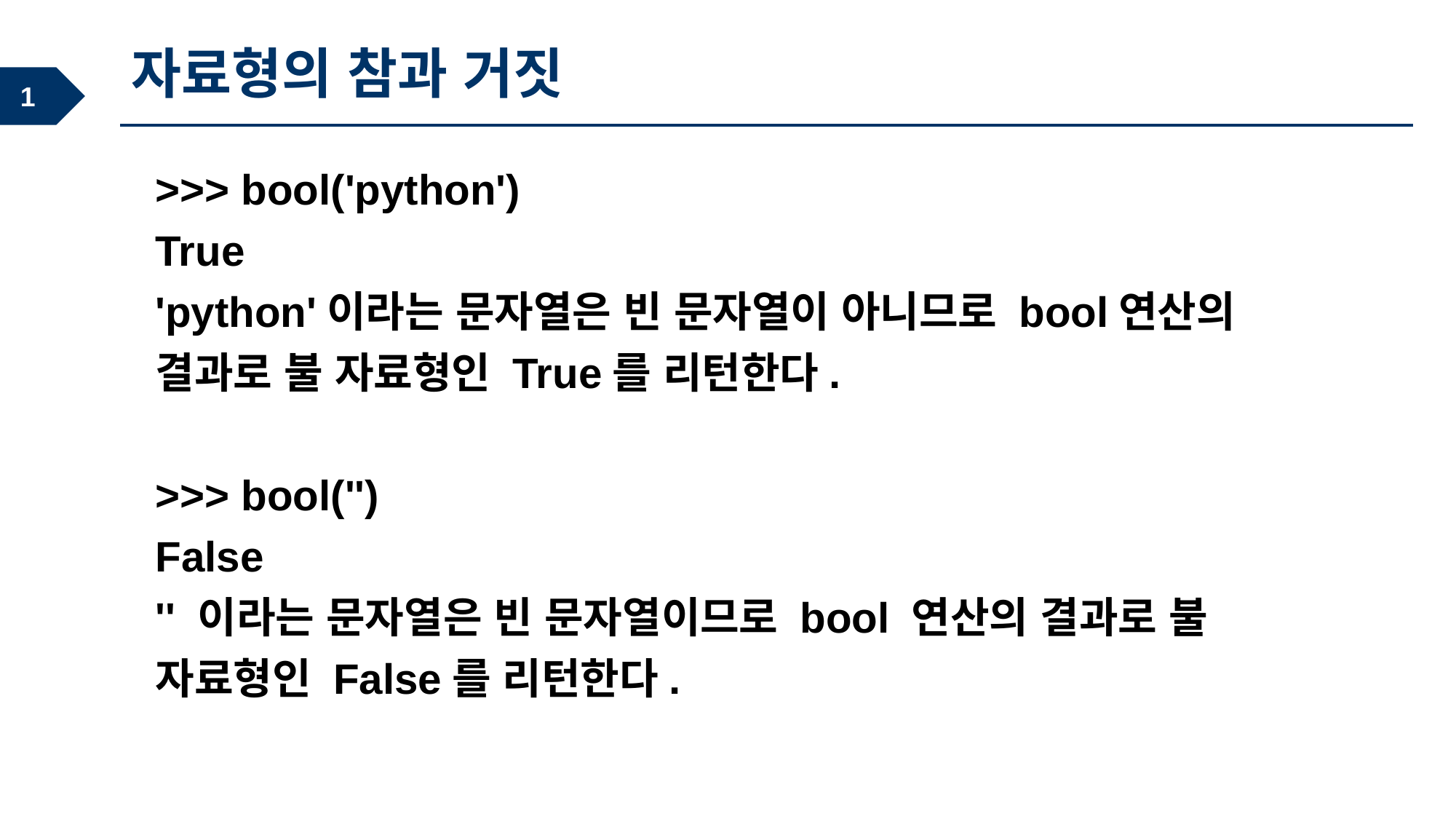

자료형의 참과 거짓
>>> bool('python')
True
'python'이라는 문자열은 빈 문자열이 아니므로 bool연산의 결과로 불 자료형인 True를 리턴한다.

>>> bool('')
False
'' 이라는 문자열은 빈 문자열이므로 bool 연산의 결과로 불 자료형인 False를 리턴한다.